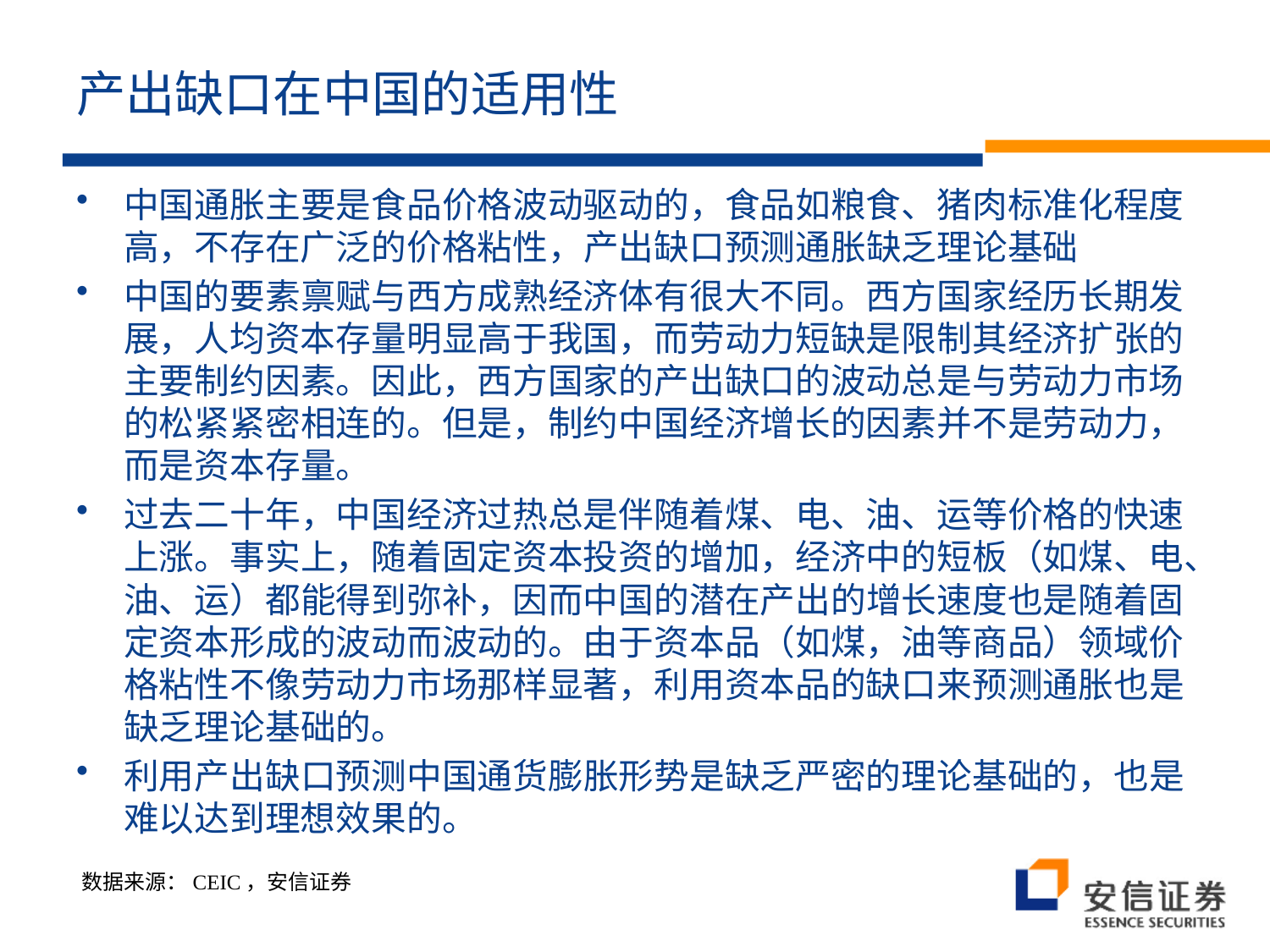

# 产出缺口在中国的适用性
中国通胀主要是食品价格波动驱动的，食品如粮食、猪肉标准化程度高，不存在广泛的价格粘性，产出缺口预测通胀缺乏理论基础
中国的要素禀赋与西方成熟经济体有很大不同。西方国家经历长期发展，人均资本存量明显高于我国，而劳动力短缺是限制其经济扩张的主要制约因素。因此，西方国家的产出缺口的波动总是与劳动力市场的松紧紧密相连的。但是，制约中国经济增长的因素并不是劳动力，而是资本存量。
过去二十年，中国经济过热总是伴随着煤、电、油、运等价格的快速上涨。事实上，随着固定资本投资的增加，经济中的短板（如煤、电、油、运）都能得到弥补，因而中国的潜在产出的增长速度也是随着固定资本形成的波动而波动的。由于资本品（如煤，油等商品）领域价格粘性不像劳动力市场那样显著，利用资本品的缺口来预测通胀也是缺乏理论基础的。
利用产出缺口预测中国通货膨胀形势是缺乏严密的理论基础的，也是难以达到理想效果的。

数据来源：CEIC，安信证券